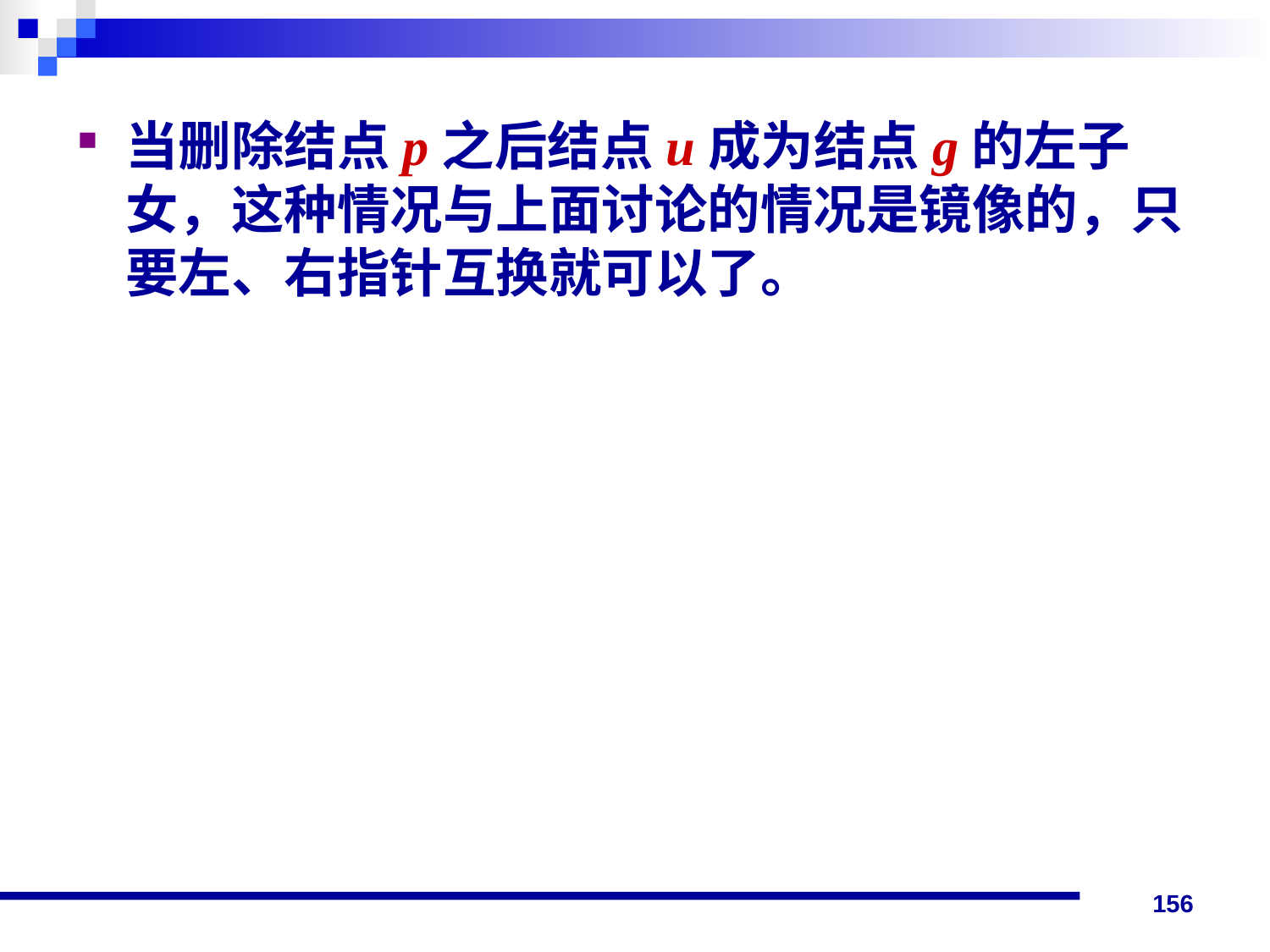

当删除结点p之后结点u成为结点g的左子女，这种情况与上面讨论的情况是镜像的，只要左、右指针互换就可以了。
156